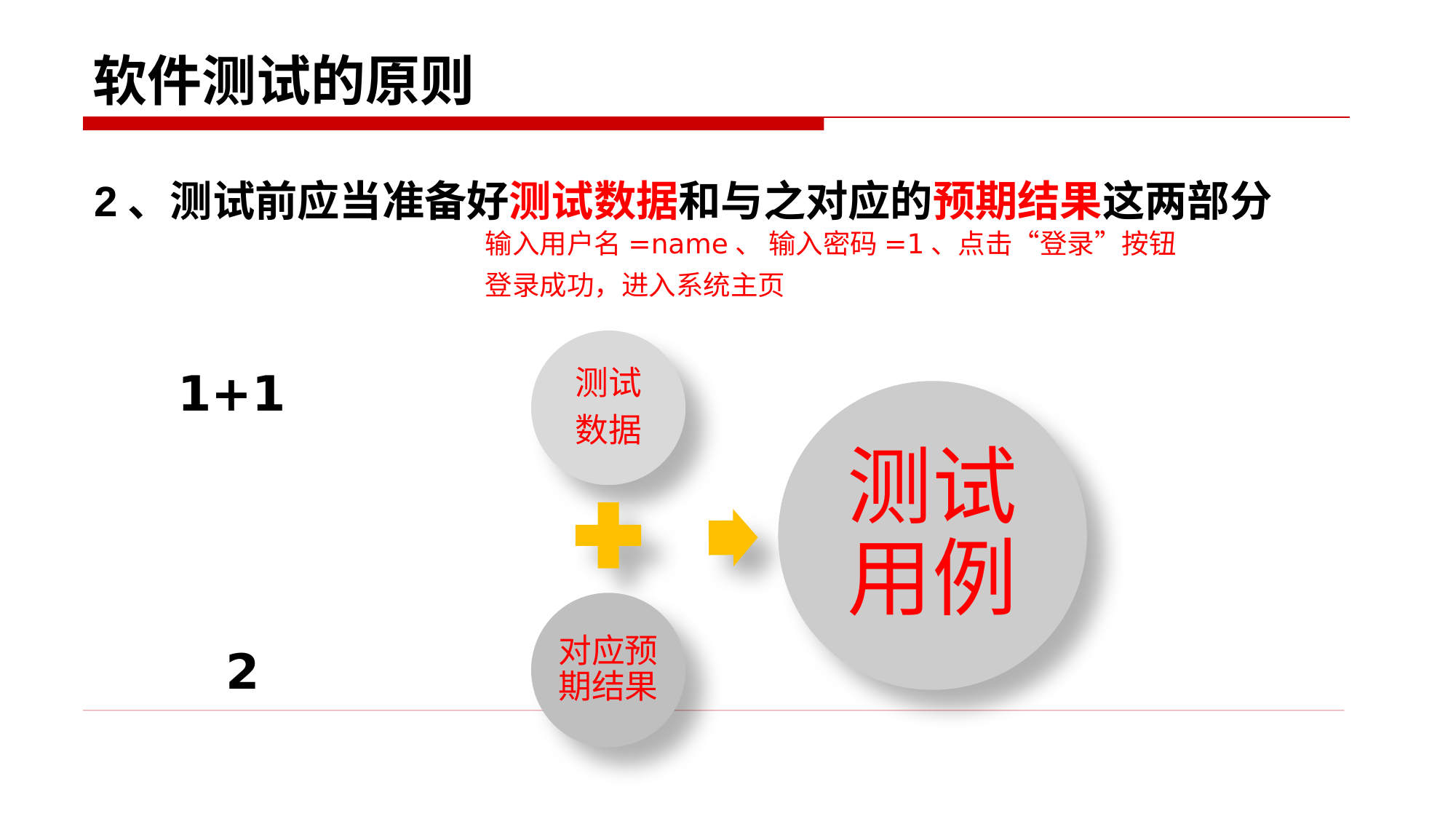

# 软件测试的原则
2、测试前应当准备好测试数据和与之对应的预期结果这两部分

输入用户名=name、 输入密码=1、点击“登录”按钮
登录成功，进入系统主页

测试
数据

对应预期结果

测试用例
1+1
2